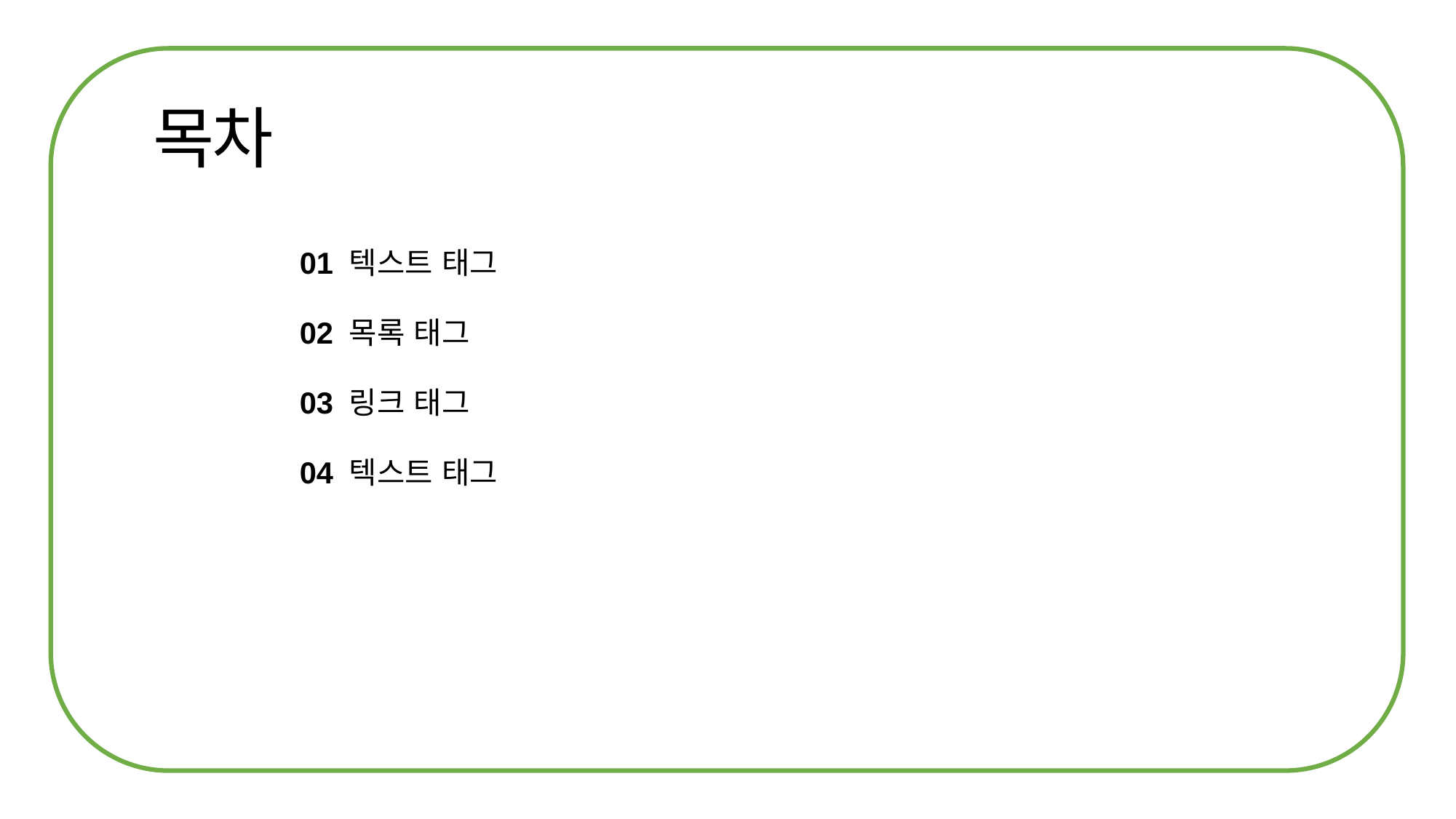

01 텍스트 태그
02 목록 태그
03 링크 태그
04 텍스트 태그